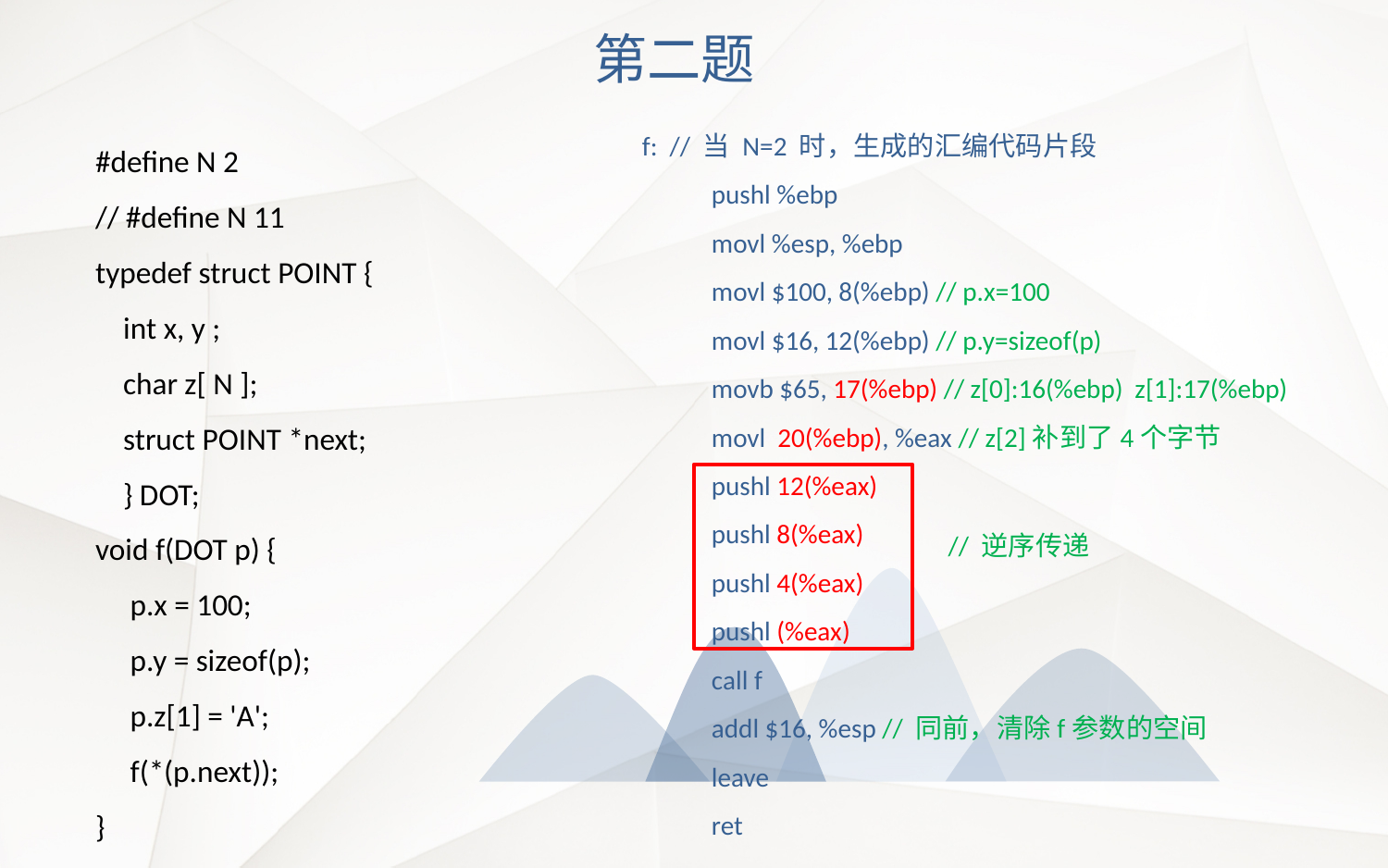

第二题
f:  // 当 N=2 时，生成的汇编代码片段
pushl %ebp
movl %esp, %ebp
movl $100, 8(%ebp) // p.x=100
movl $16, 12(%ebp) // p.y=sizeof(p)
movb $65, 17(%ebp) // z[0]:16(%ebp)  z[1]:17(%ebp)
movl  20(%ebp), %eax // z[2]补到了4个字节
pushl 12(%eax)
pushl 8(%eax)
pushl 4(%eax)
pushl (%eax)
call f
addl $16, %esp // 同前，清除f参数的空间
leave
ret
#define N 2
// #define N 11
typedef struct POINT {
    int x, y ;
    char z[ N ];
    struct POINT *next;
    } DOT;
void f(DOT p) {
     p.x = 100;
     p.y = sizeof(p);
     p.z[1] = 'A';
     f(*(p.next));
}

// 逆序传递